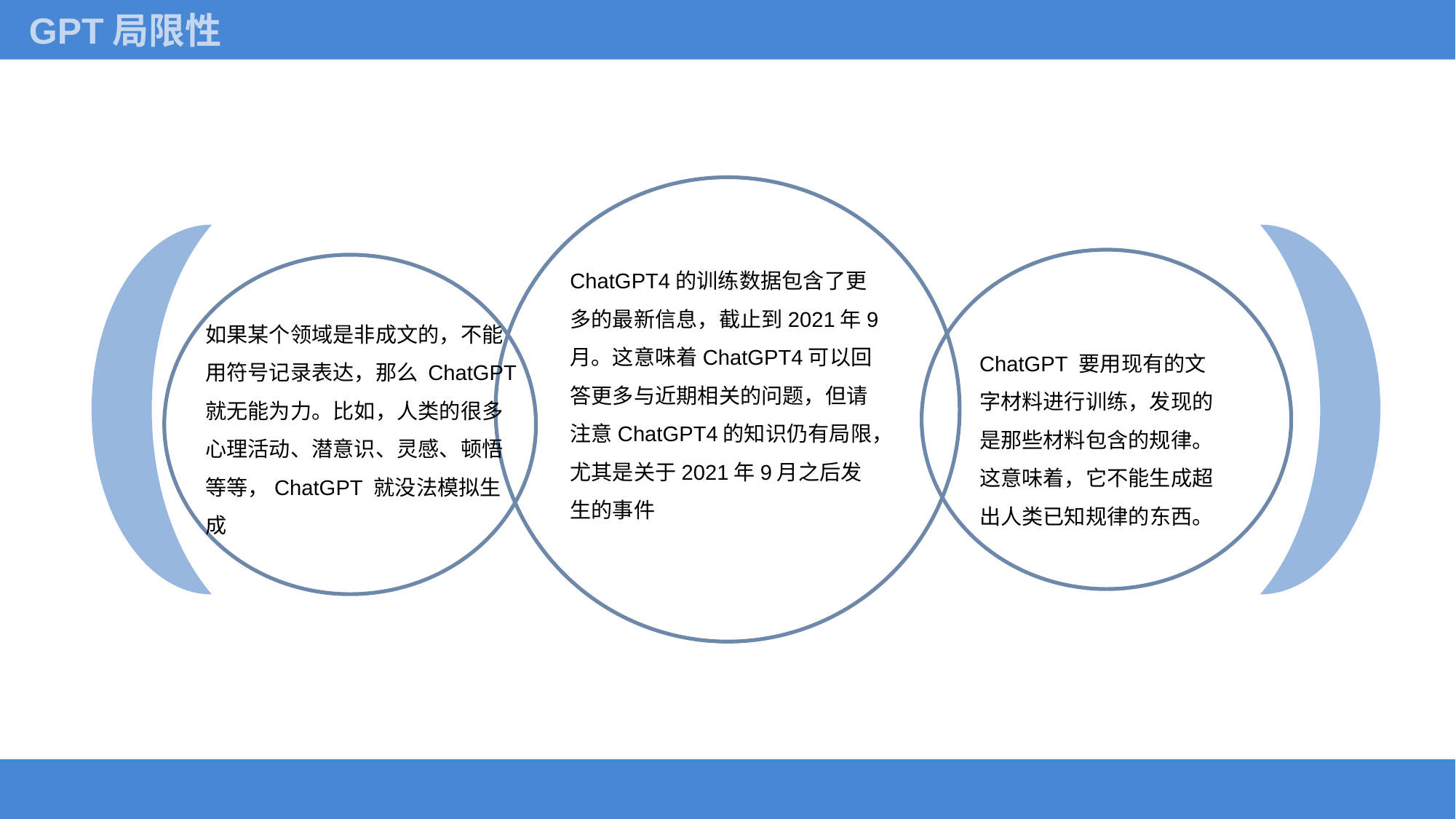

GPT局限性

ChatGPT4的训练数据包含了更多的最新信息，截止到2021年9月。这意味着ChatGPT4可以回答更多与近期相关的问题，但请注意ChatGPT4的知识仍有局限，尤其是关于2021年9月之后发生的事件

如果某个领域是非成文的，不能用符号记录表达，那么 ChatGPT 就无能为力。比如，人类的很多心理活动、潜意识、灵感、顿悟等等，ChatGPT 就没法模拟生成
ChatGPT 要用现有的文字材料进行训练，发现的是那些材料包含的规律。这意味着，它不能生成超出人类已知规律的东西。